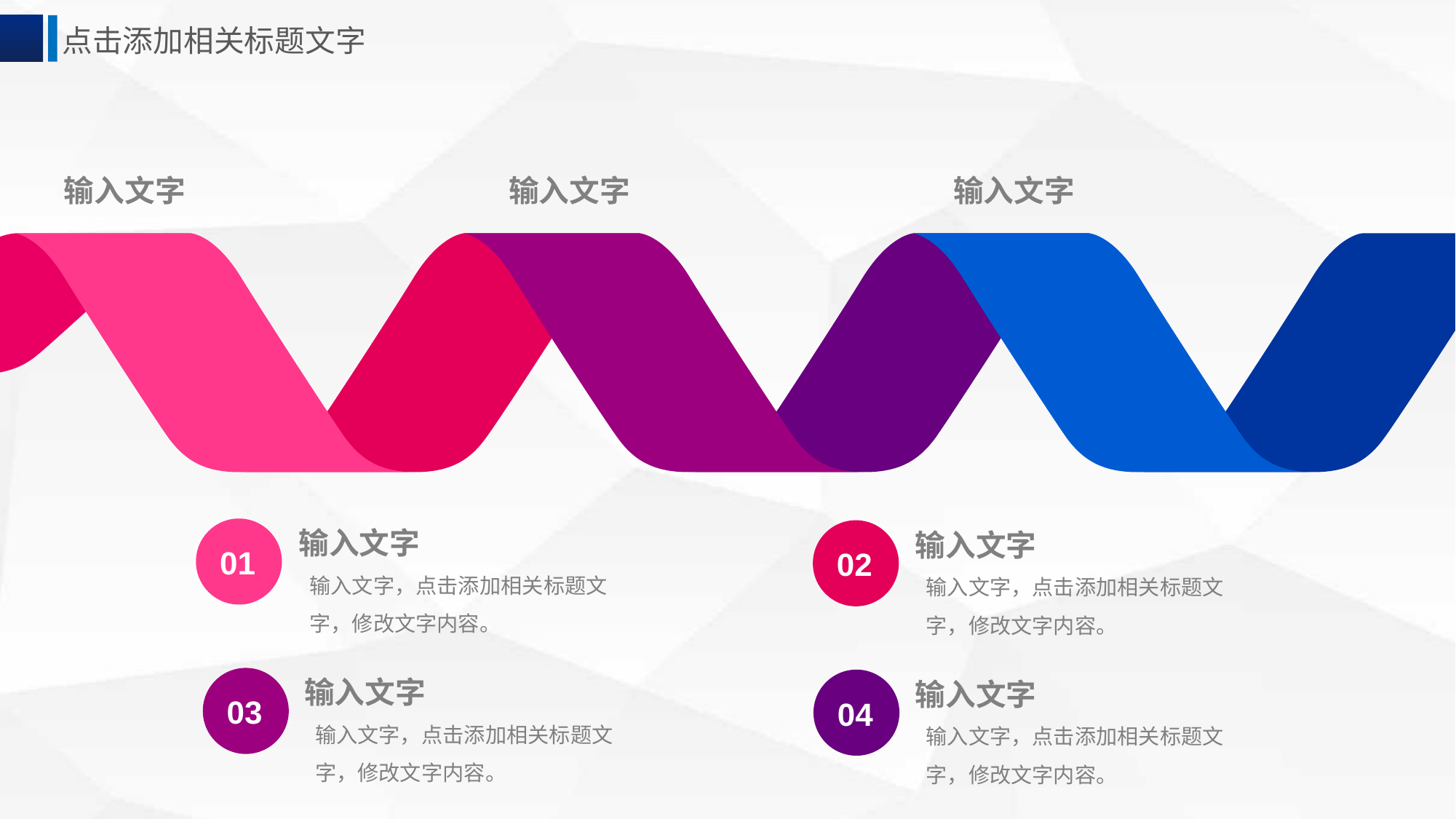

点击添加相关标题文字

输入文字
输入文字
输入文字

输入文字

输入文字

01
02
输入文字，点击添加相关标题文字，修改文字内容。
输入文字，点击添加相关标题文字，修改文字内容。
输入文字

输入文字

03
04
输入文字，点击添加相关标题文字，修改文字内容。
输入文字，点击添加相关标题文字，修改文字内容。